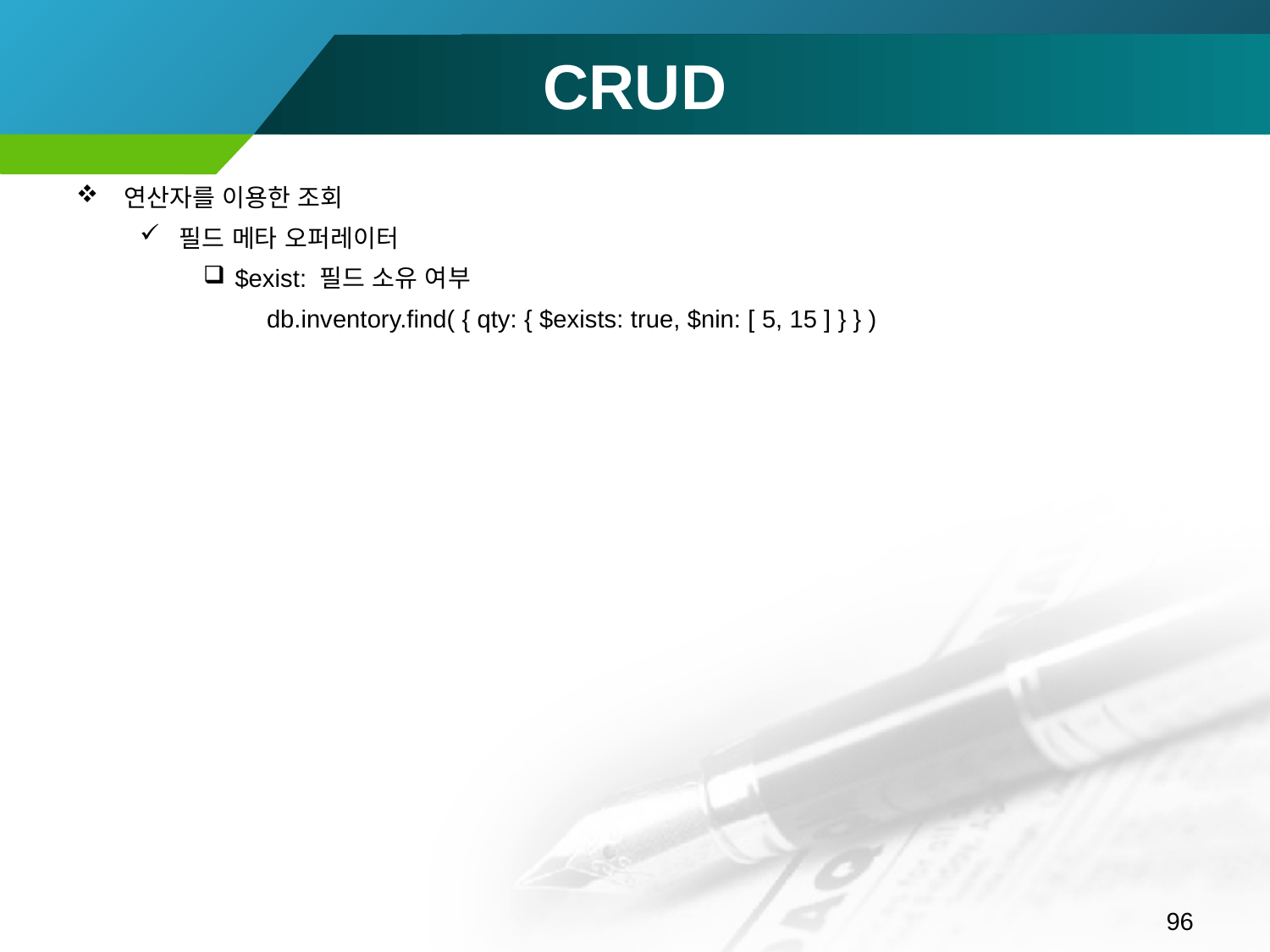

# CRUD
연산자를 이용한 조회
필드 메타 오퍼레이터
$exist: 필드 소유 여부
db.inventory.find( { qty: { $exists: true, $nin: [ 5, 15 ] } } )

96